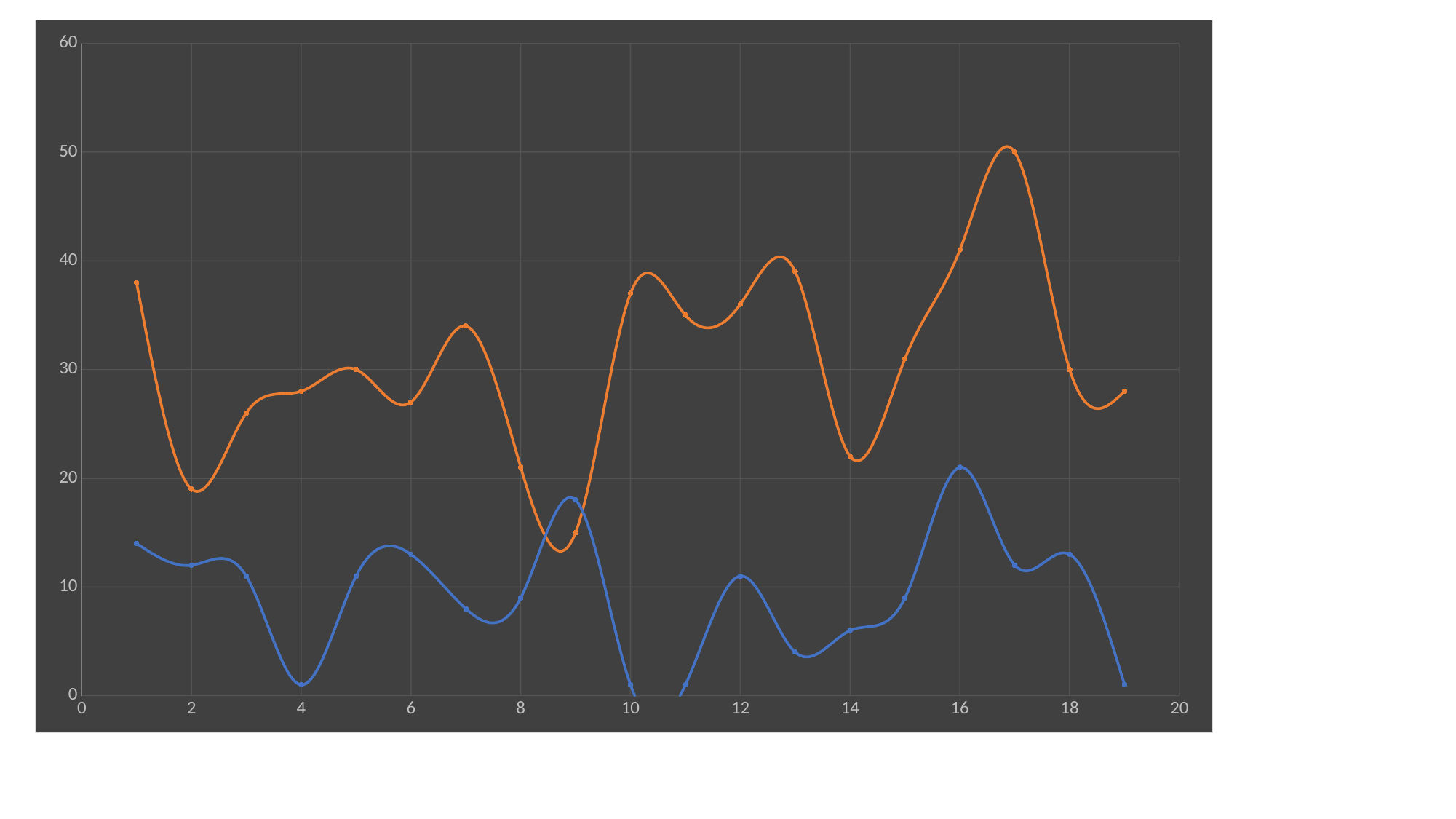

### Chart

| Category | Y 值 | X 值2 |
|---|---|---|